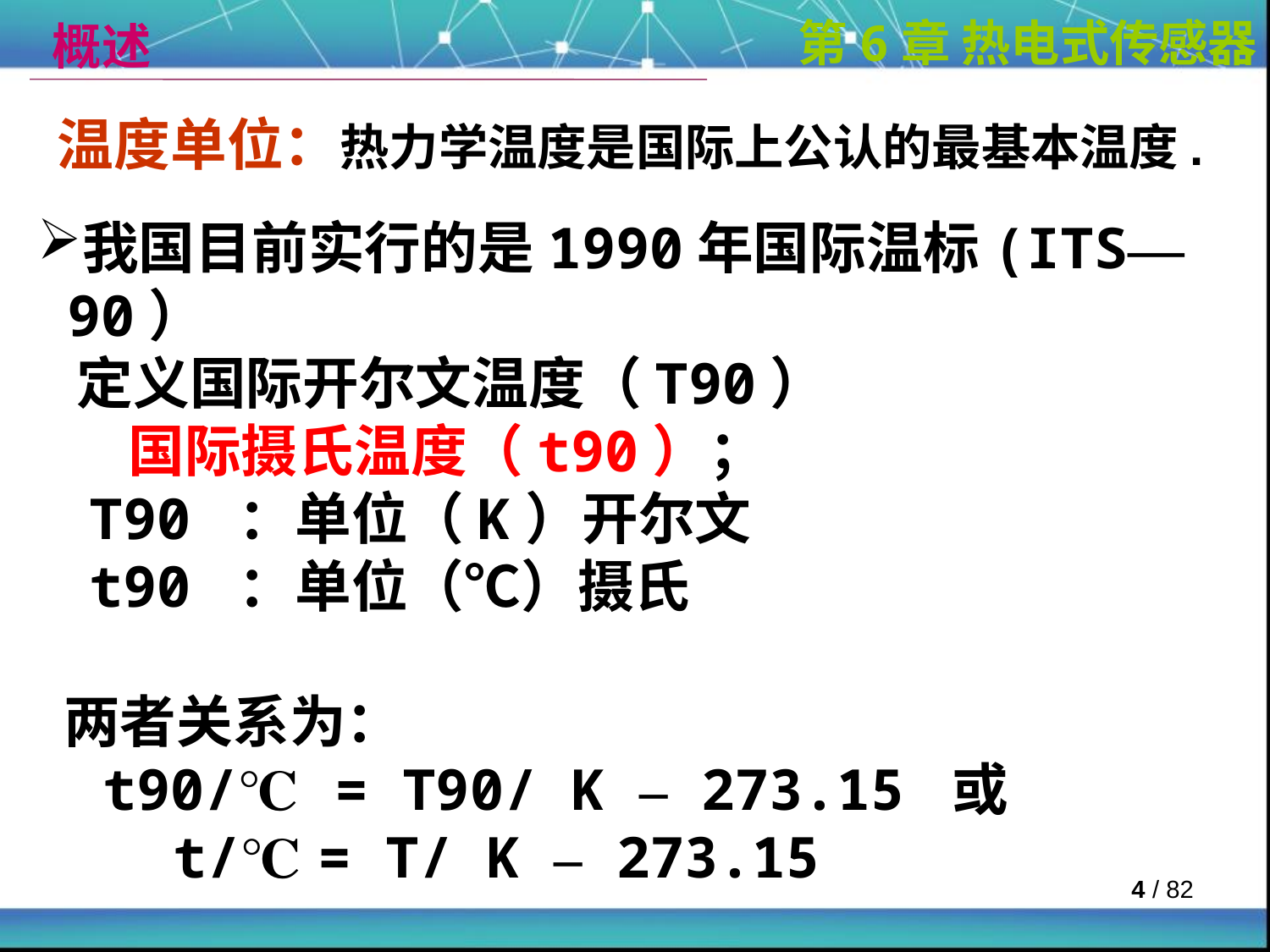

# 概述
第6章 热电式传感器

温度单位：热力学温度是国际上公认的最基本温度.
我国目前实行的是1990年国际温标(ITS—90）
  定义国际开尔文温度（T90）
      国际摄氏温度（t90）；
   T90 ：单位（K）开尔文
   t90 ：单位（℃）摄氏

 两者关系为：
    t90/℃ = T90/ K – 273.15 或
    t/℃ = T/ K – 273.15
4 / 82